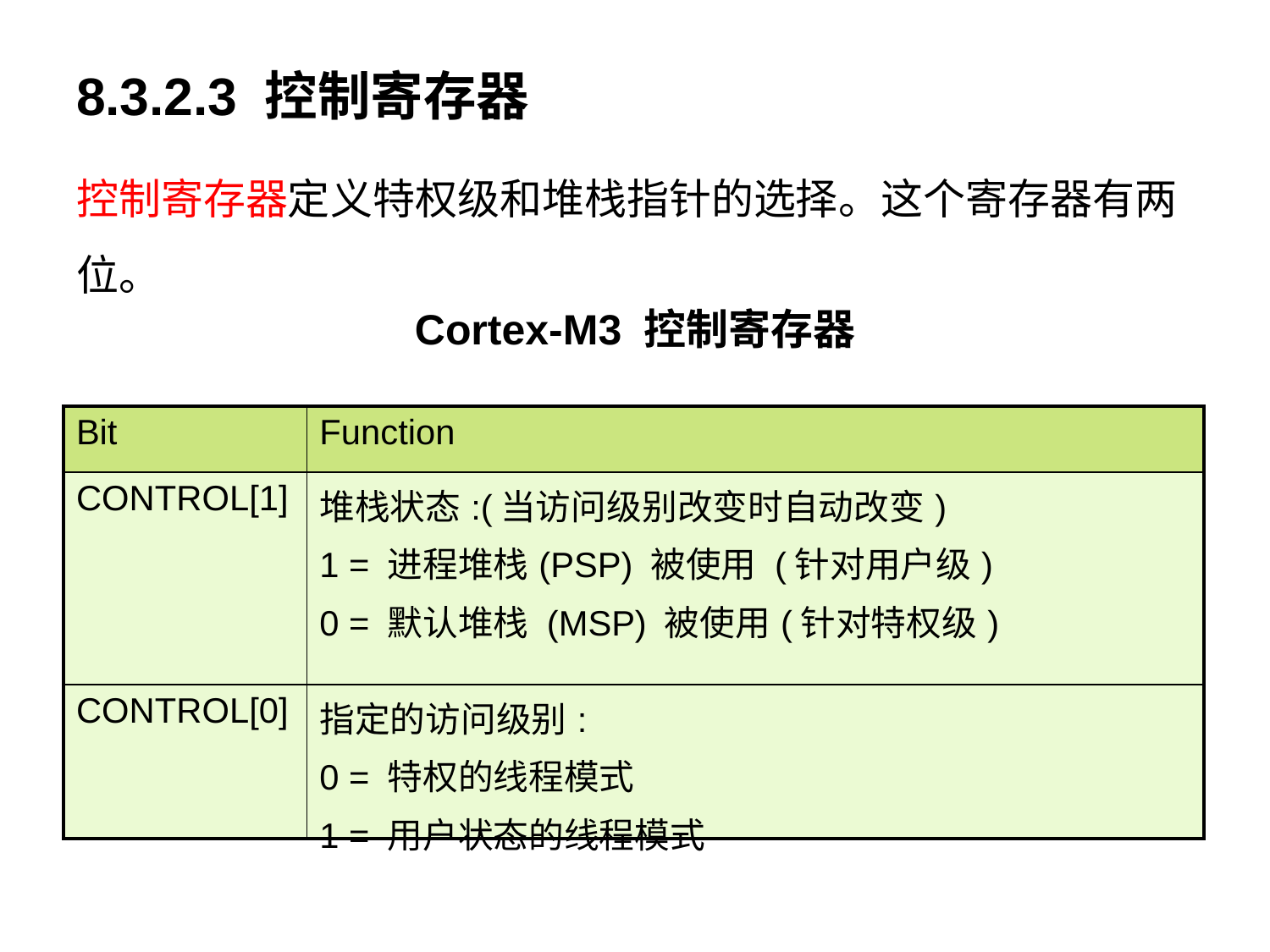

8.3.2.3 控制寄存器
控制寄存器定义特权级和堆栈指针的选择。这个寄存器有两位。
Cortex-M3 控制寄存器
| Bit | Function |
| --- | --- |
| CONTROL[1] | 堆栈状态:(当访问级别改变时自动改变) 1 = 进程堆栈(PSP) 被使用 (针对用户级) 0 = 默认堆栈 (MSP) 被使用(针对特权级) |
| CONTROL[0] | 指定的访问级别: 0 = 特权的线程模式 1 = 用户状态的线程模式 |